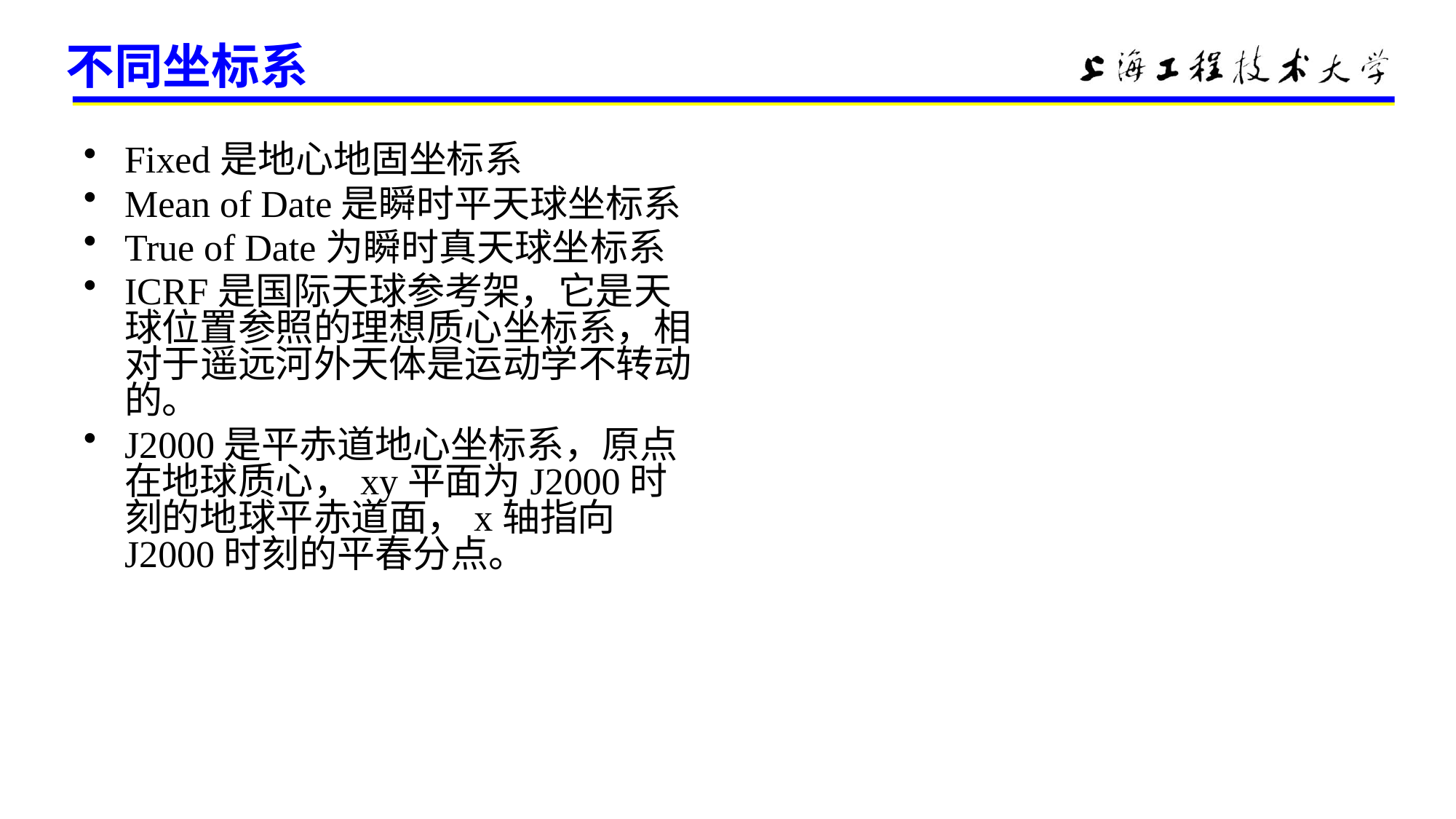

# 不同坐标系
Fixed是地心地固坐标系
Mean of Date是瞬时平天球坐标系
True of Date为瞬时真天球坐标系
ICRF是国际天球参考架，它是天球位置参照的理想质心坐标系，相对于遥远河外天体是运动学不转动的。
J2000是平赤道地心坐标系，原点在地球质心，xy平面为J2000时刻的地球平赤道面，x轴指向J2000时刻的平春分点。